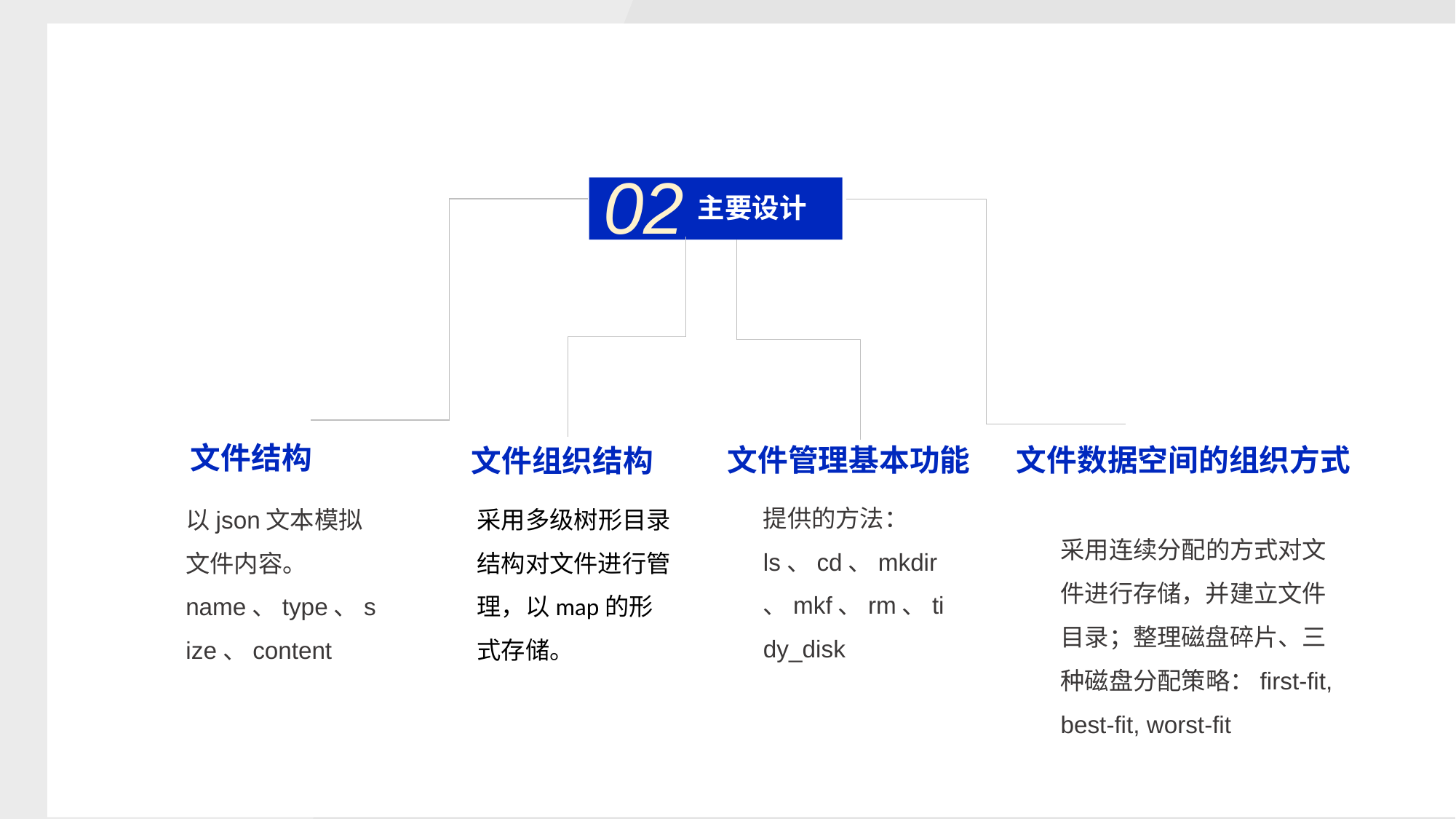

02

主要设计
文件结构
文件管理基本功能
文件数据空间的组织方式
文件组织结构
提供的方法：ls、cd、mkdir、mkf、rm、tidy_disk
以json文本模拟文件内容。
name、type、size、content
采用多级树形目录结构对文件进行管理，以map的形式存储。
采用连续分配的方式对文件进行存储，并建立文件目录；整理磁盘碎片、三种磁盘分配策略：first-fit, best-fit, worst-fit